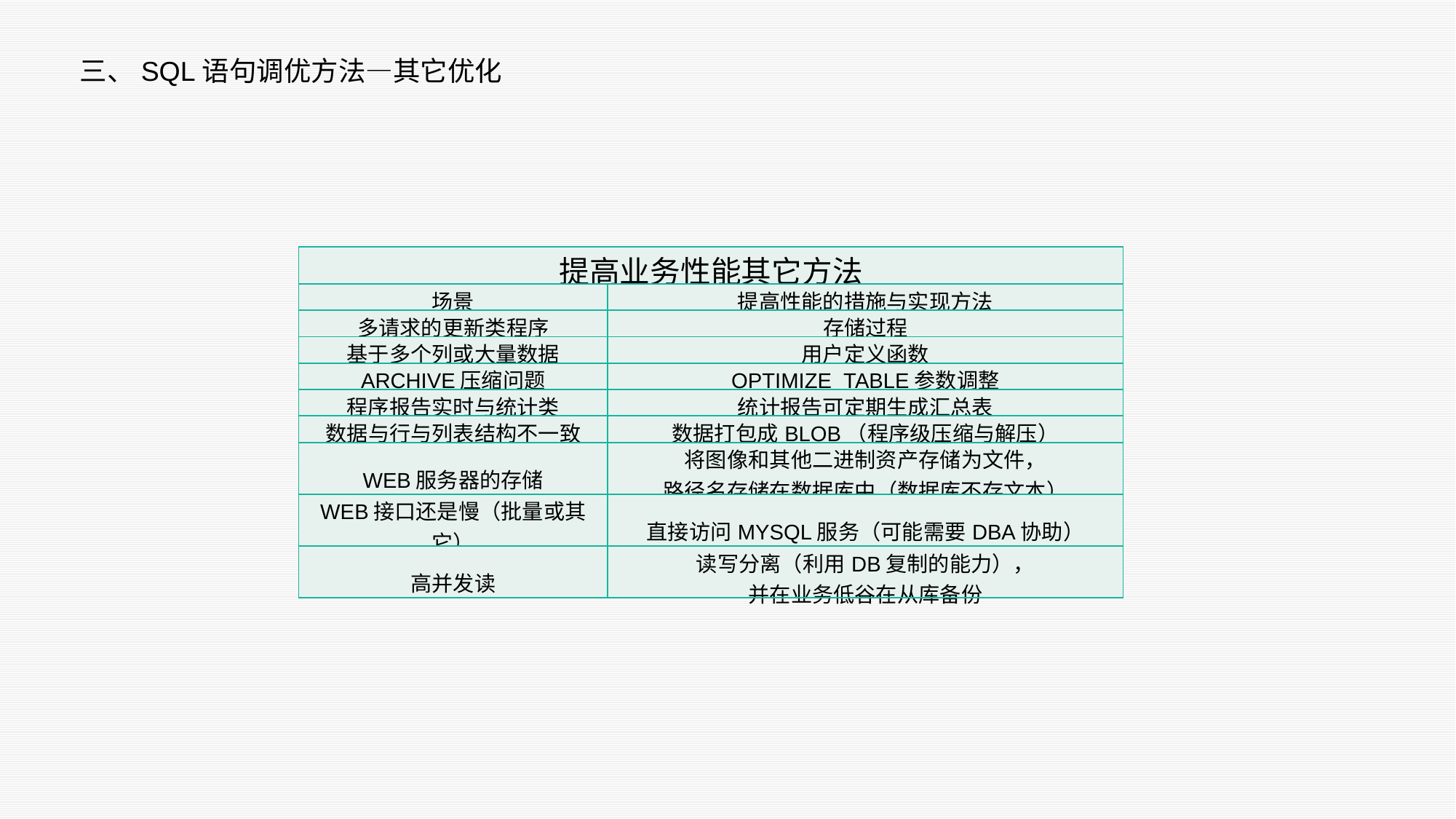

三、SQL语句调优方法—其它优化
| 提高业务性能其它方法 |  |
| --- | --- |
| 场景 | 提高性能的措施与实现方法 |
| 多请求的更新类程序 | 存储过程 |
| 基于多个列或大量数据 | 用户定义函数 |
| ARCHIVE压缩问题 | OPTIMIZE\_TABLE参数调整 |
| 程序报告实时与统计类 | 统计报告可定期生成汇总表 |
| 数据与行与列表结构不一致 | 数据打包成BLOB（程序级压缩与解压） |
| WEB服务器的存储 | 将图像和其他二进制资产存储为文件， 路径名存储在数据库中（数据库不存文本） |
| WEB接口还是慢（批量或其它） | 直接访问MYSQL服务（可能需要DBA协助） |
| 高并发读 | 读写分离（利用DB复制的能力）， 并在业务低谷在从库备份 |